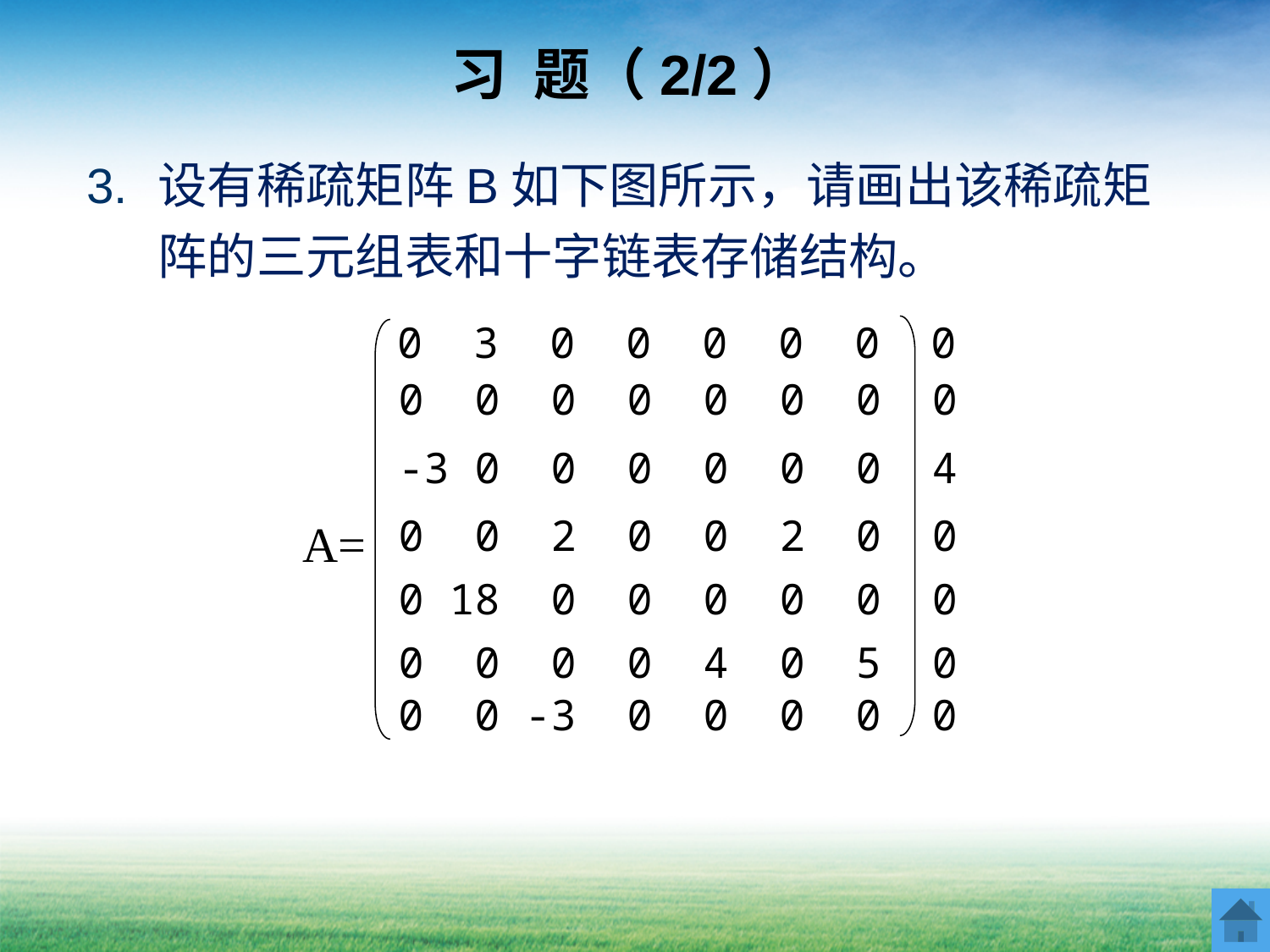

# 习  题（2/2）
设有稀疏矩阵B如下图所示，请画出该稀疏矩阵的三元组表和十字链表存储结构。
0  3  0  0  0  0  0  0

0  0  0  0  0  0  0  0
-3 0  0  0  0  0  0  4
0  0  2  0  0  2  0  0
A=
0 18  0  0  0  0  0  0
0  0  0  0  4  0  5  0
0  0 -3  0  0  0  0  0